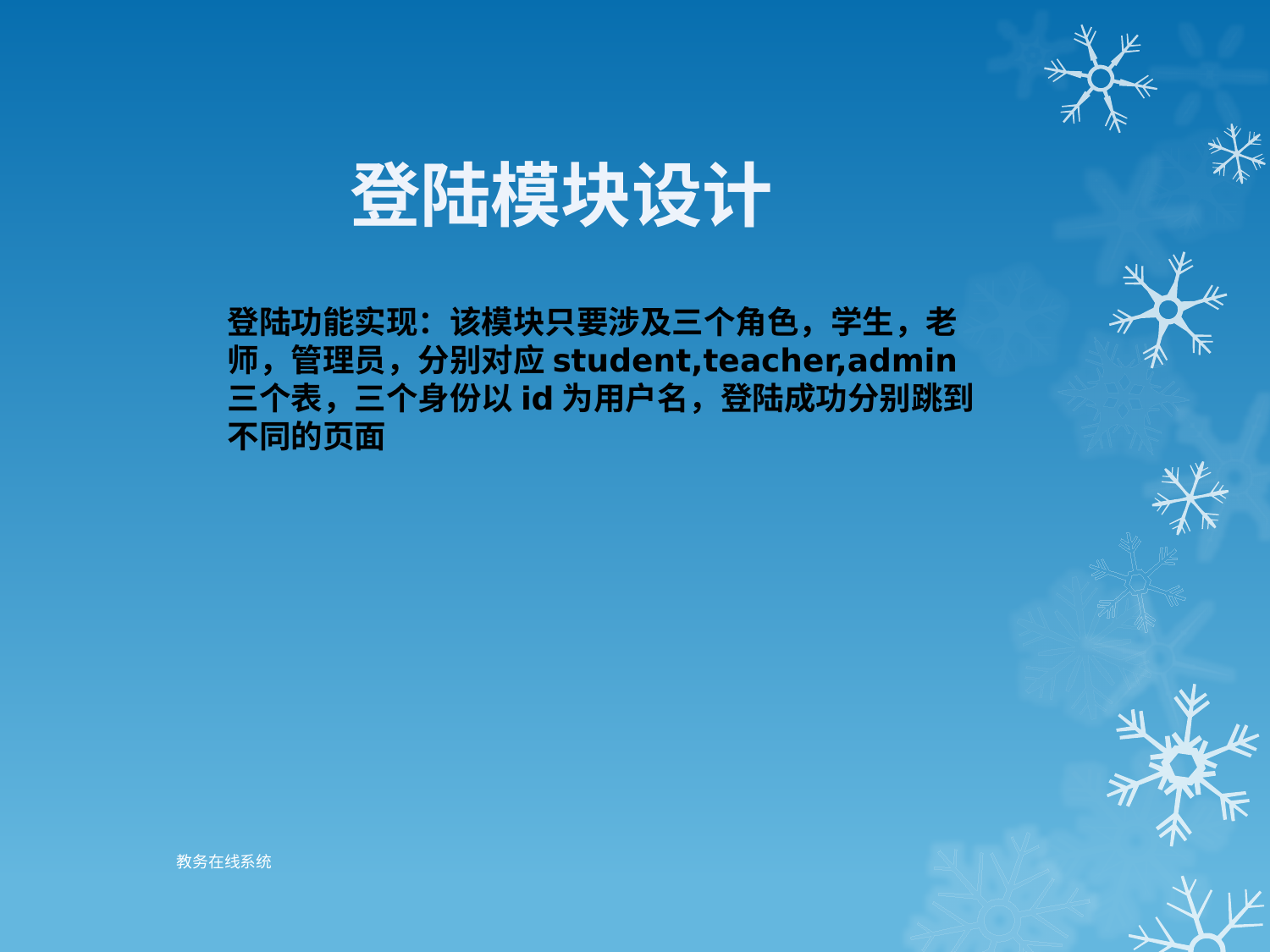

登陆模块设计
登陆功能实现：该模块只要涉及三个角色，学生，老师，管理员，分别对应student,teacher,admin三个表，三个身份以id为用户名，登陆成功分别跳到不同的页面

教务在线系统